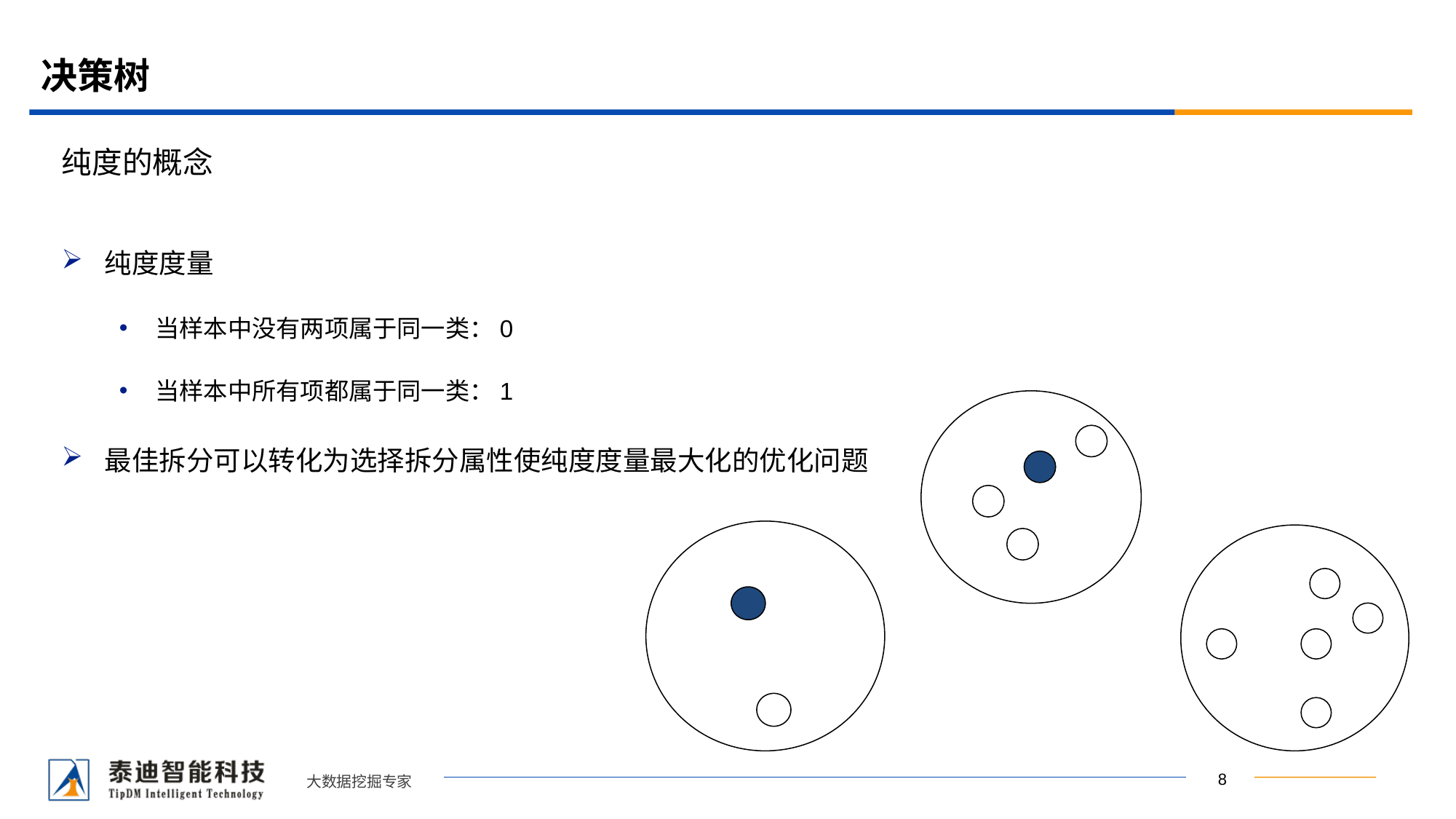

# 决策树
纯度的概念
纯度度量
当样本中没有两项属于同一类：0
当样本中所有项都属于同一类：1
最佳拆分可以转化为选择拆分属性使纯度度量最大化的优化问题